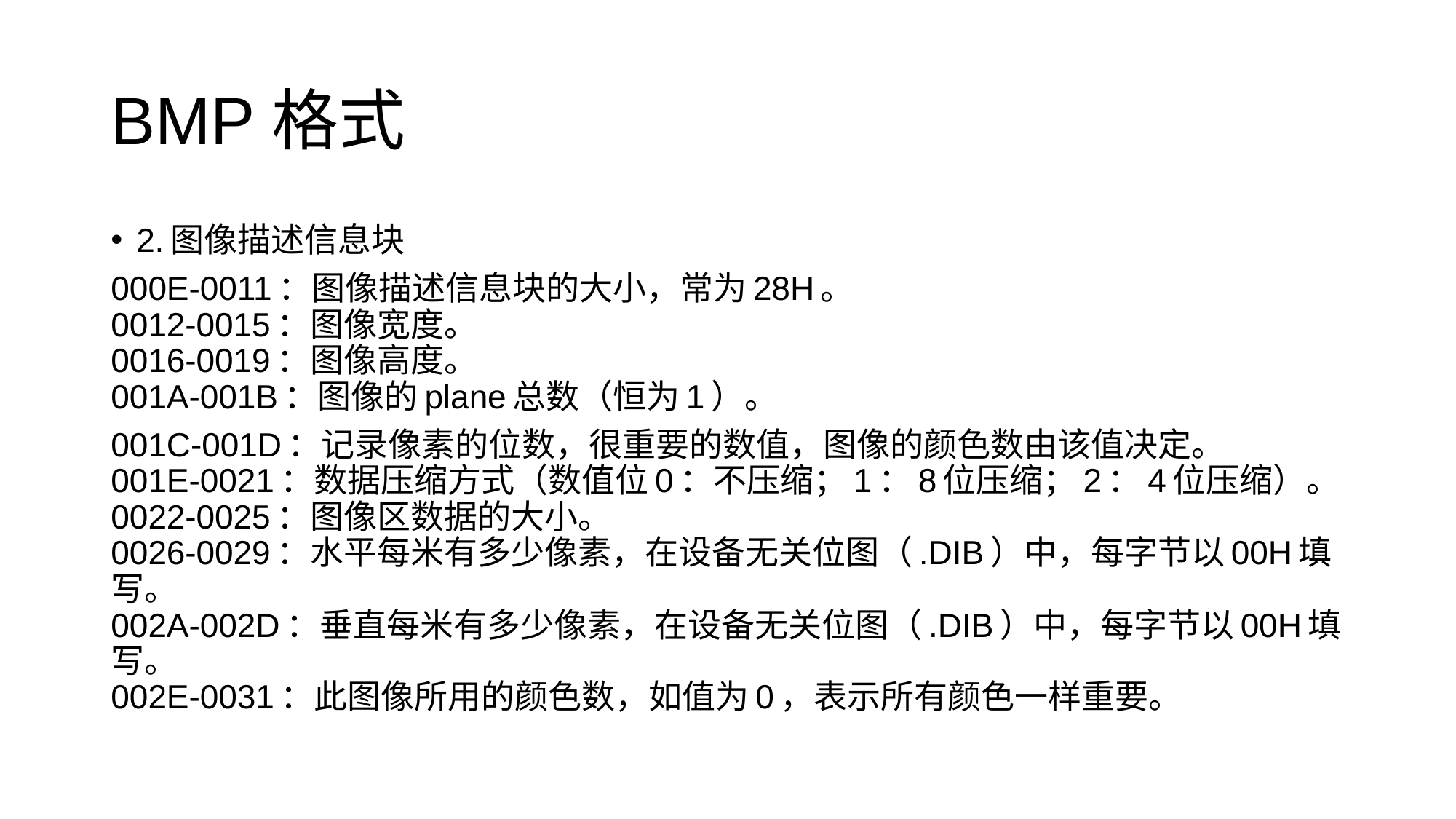

# BMP格式
2.图像描述信息块
000E-0011：图像描述信息块的大小，常为28H。
0012-0015：图像宽度。
0016-0019：图像高度。
001A-001B：图像的plane总数（恒为1）。
001C-001D：记录像素的位数，很重要的数值，图像的颜色数由该值决定。
001E-0021：数据压缩方式（数值位0：不压缩；1：8位压缩；2：4位压缩）。
0022-0025：图像区数据的大小。
0026-0029：水平每米有多少像素，在设备无关位图（.DIB）中，每字节以00H填写。
002A-002D：垂直每米有多少像素，在设备无关位图（.DIB）中，每字节以00H填写。
002E-0031：此图像所用的颜色数，如值为0，表示所有颜色一样重要。